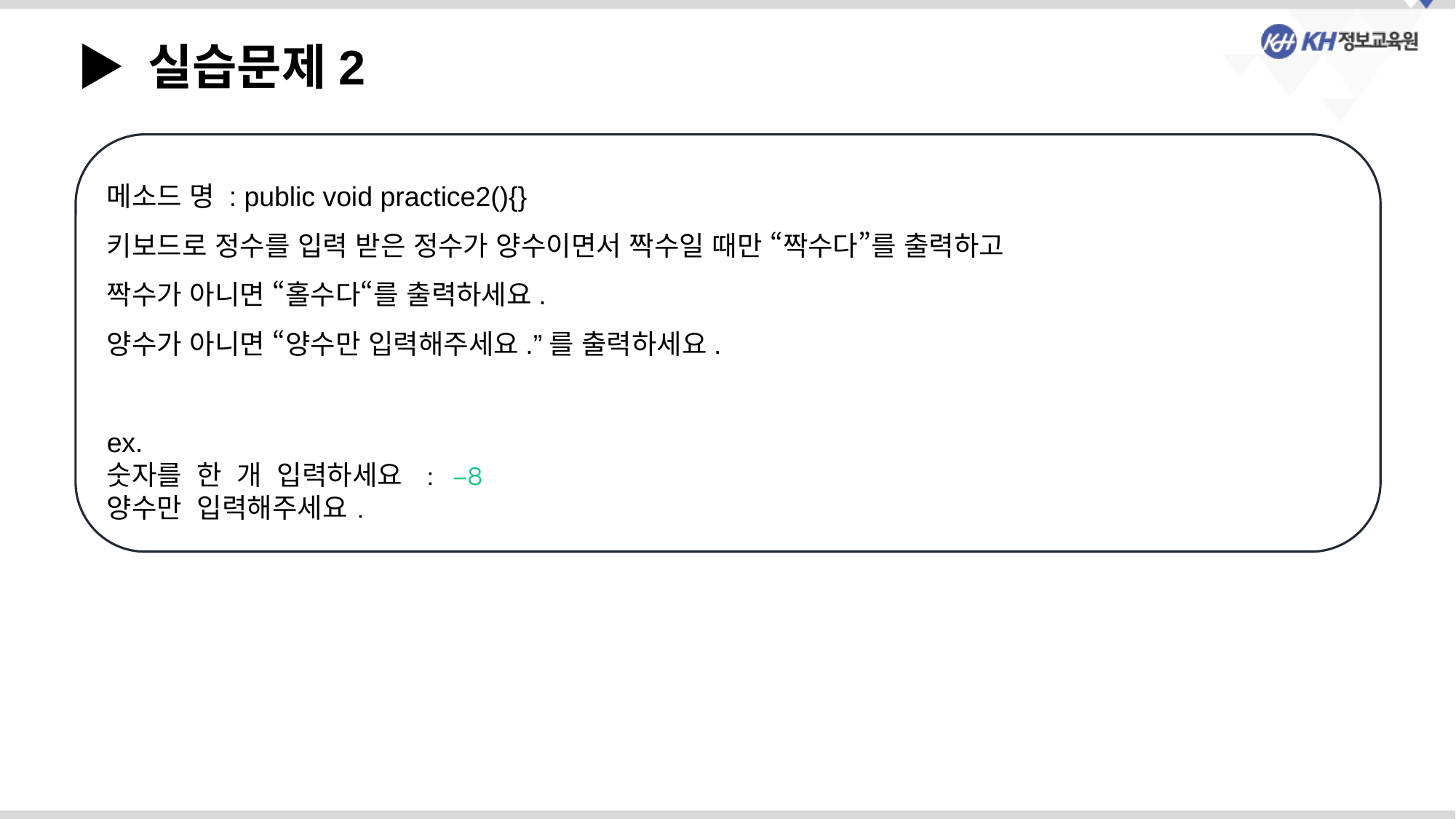

▶ 실습문제2
메소드 명 : public void practice2(){}
키보드로 정수를 입력 받은 정수가 양수이면서 짝수일 때만 “짝수다”를 출력하고
짝수가 아니면 “홀수다“를 출력하세요.
양수가 아니면 “양수만 입력해주세요.”를 출력하세요.

ex.
숫자를 한 개 입력하세요 : -8
양수만 입력해주세요.